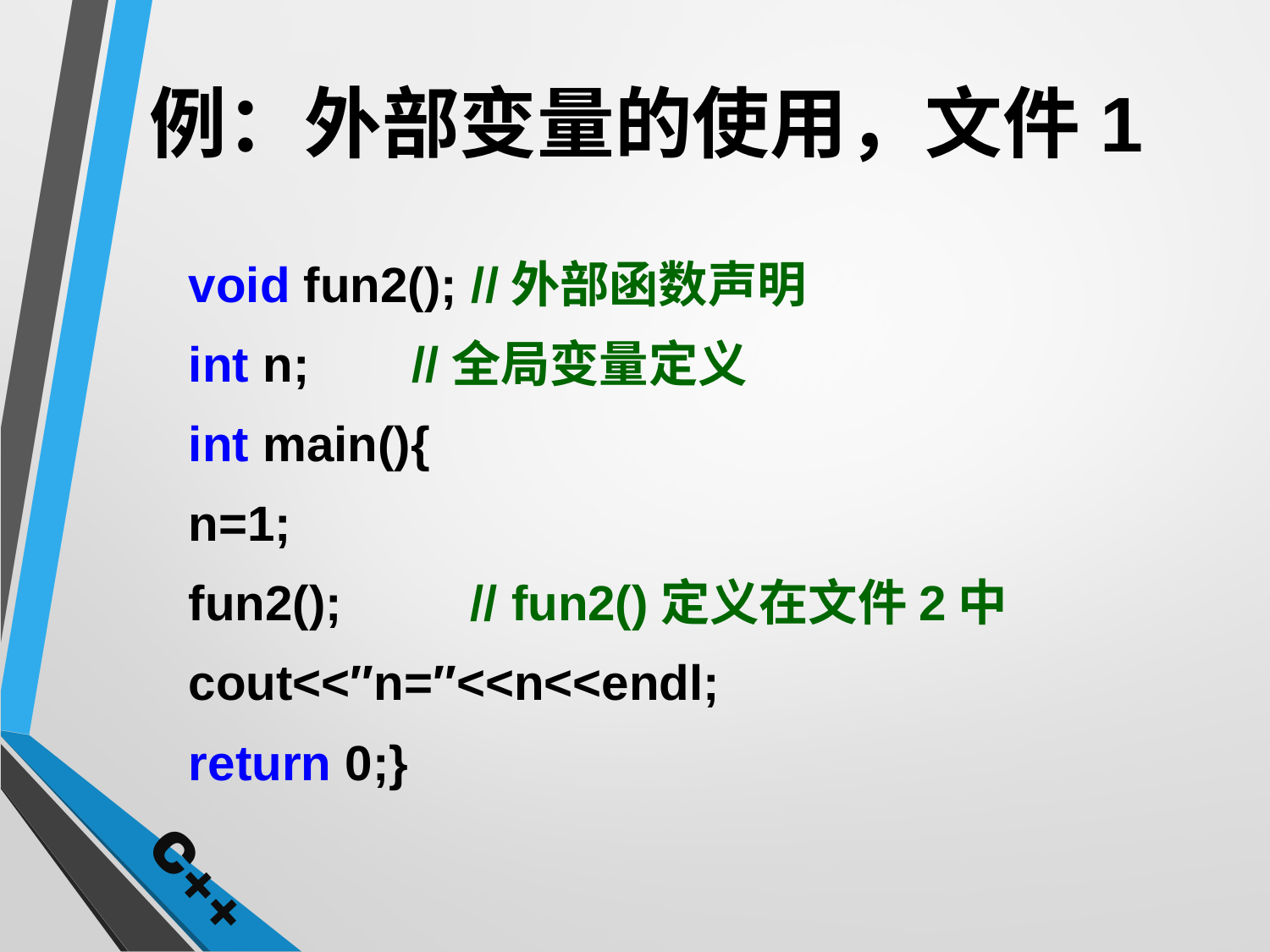

# 例：外部变量的使用，文件1
	void fun2(); //外部函数声明
	int n;	       //全局变量定义
	int main(){
	n=1;
	fun2();	  // fun2()定义在文件2中
	cout<<″n=″<<n<<endl;
	return 0;}